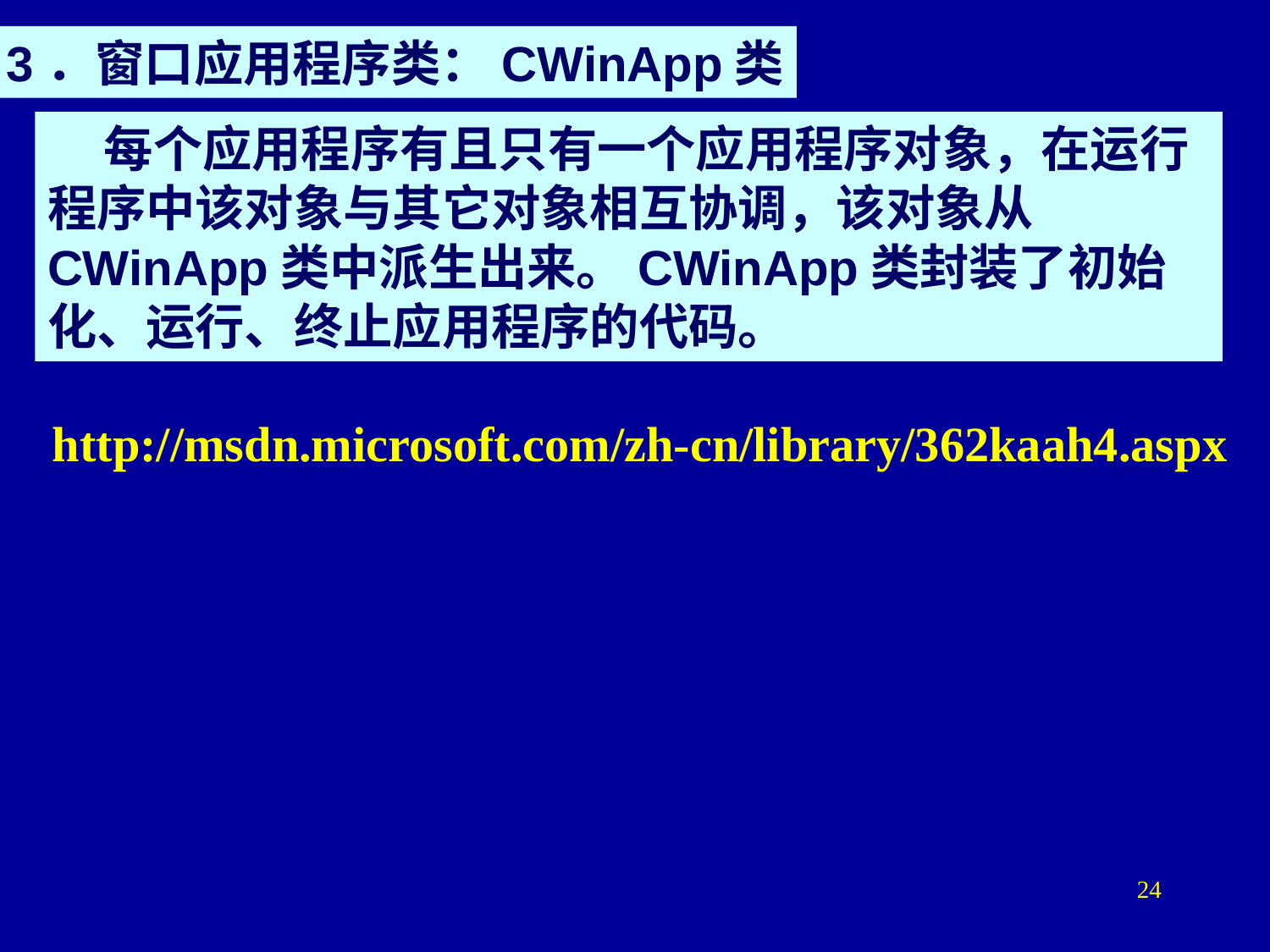

3．窗口应用程序类：CWinApp类
    每个应用程序有且只有一个应用程序对象，在运行程序中该对象与其它对象相互协调，该对象从CWinApp类中派生出来。CWinApp类封装了初始化、运行、终止应用程序的代码。
http://msdn.microsoft.com/zh-cn/library/362kaah4.aspx
24